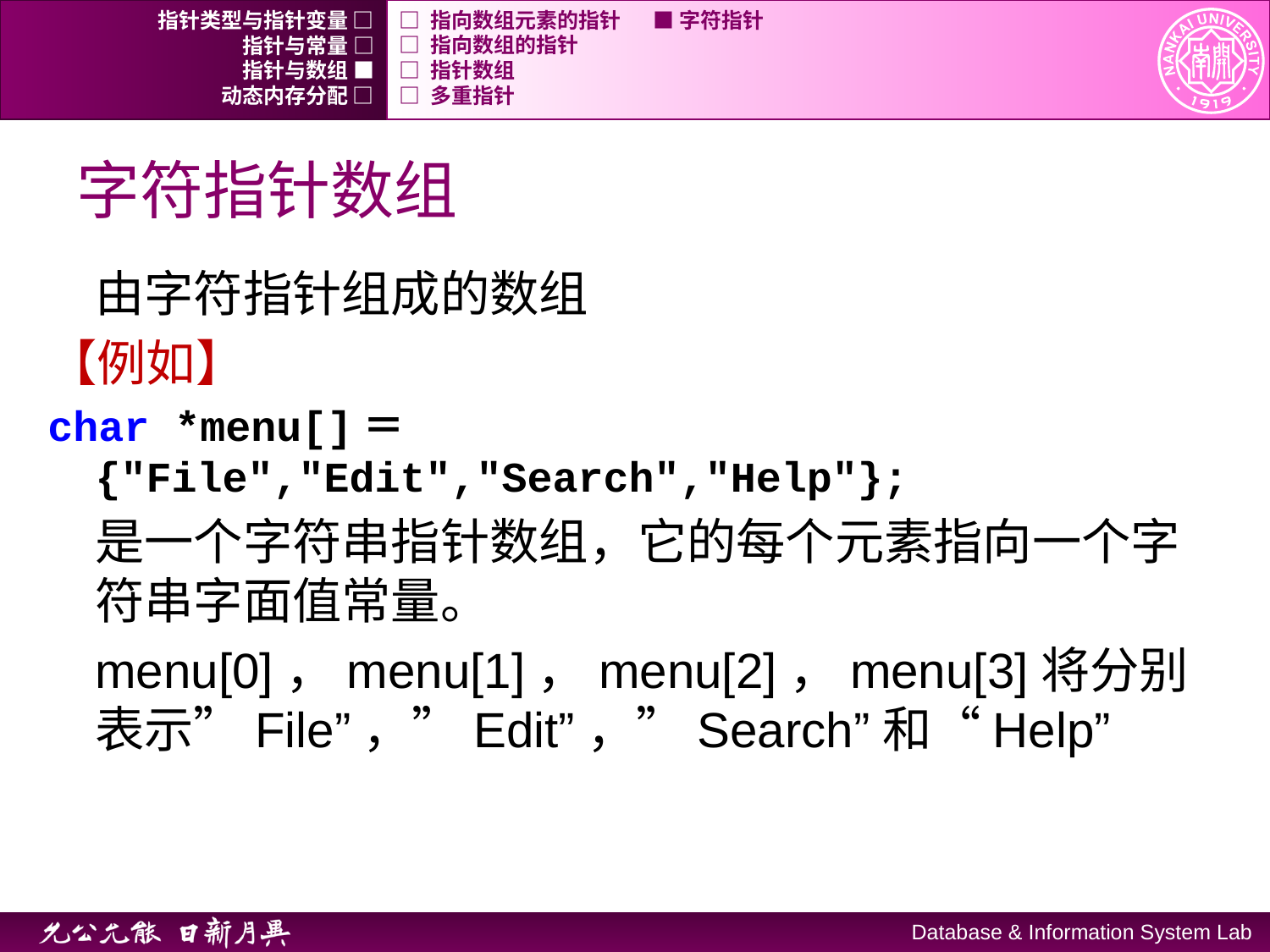

指针类型与指针变量 □
□ 指向数组元素的指针	■ 字符指针
指针与常量 □
□ 指向数组的指针
指针与数组 ■
□ 指针数组
动态内存分配 □
□ 多重指针
# 字符指针数组
由字符指针组成的数组
【例如】
char *menu[]＝{"File","Edit","Search","Help"};
	是一个字符串指针数组，它的每个元素指向一个字符串字面值常量。
	menu[0]，menu[1]，menu[2]，menu[3]将分别表示”File”，”Edit”，”Search”和“Help”